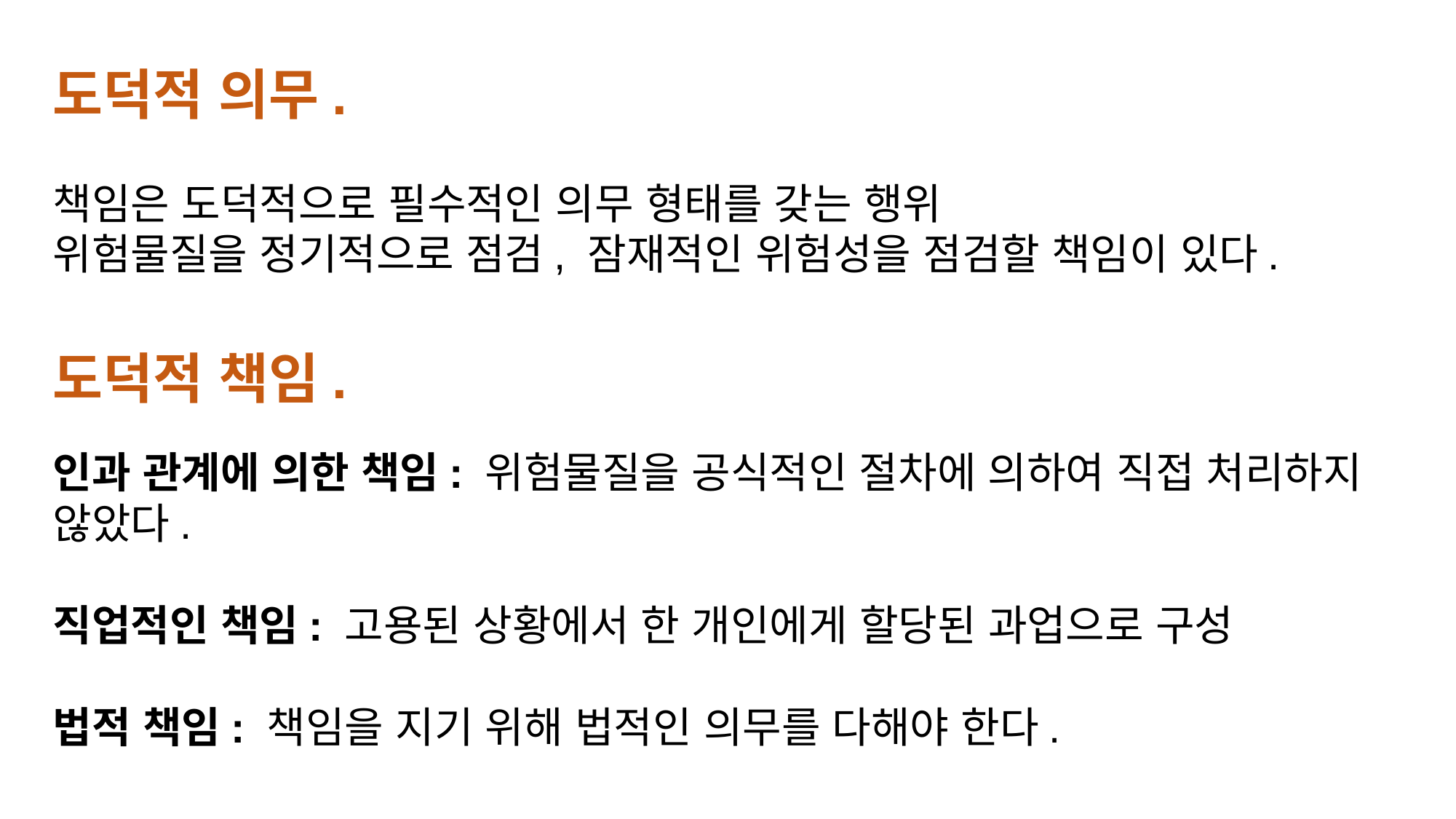

도덕적 의무.

책임은 도덕적으로 필수적인 의무 형태를 갖는 행위
위험물질을 정기적으로 점검, 잠재적인 위험성을 점검할 책임이 있다.

도덕적 책임.

인과 관계에 의한 책임: 위험물질을 공식적인 절차에 의하여 직접 처리하지 않았다.

직업적인 책임: 고용된 상황에서 한 개인에게 할당된 과업으로 구성

법적 책임: 책임을 지기 위해 법적인 의무를 다해야 한다.